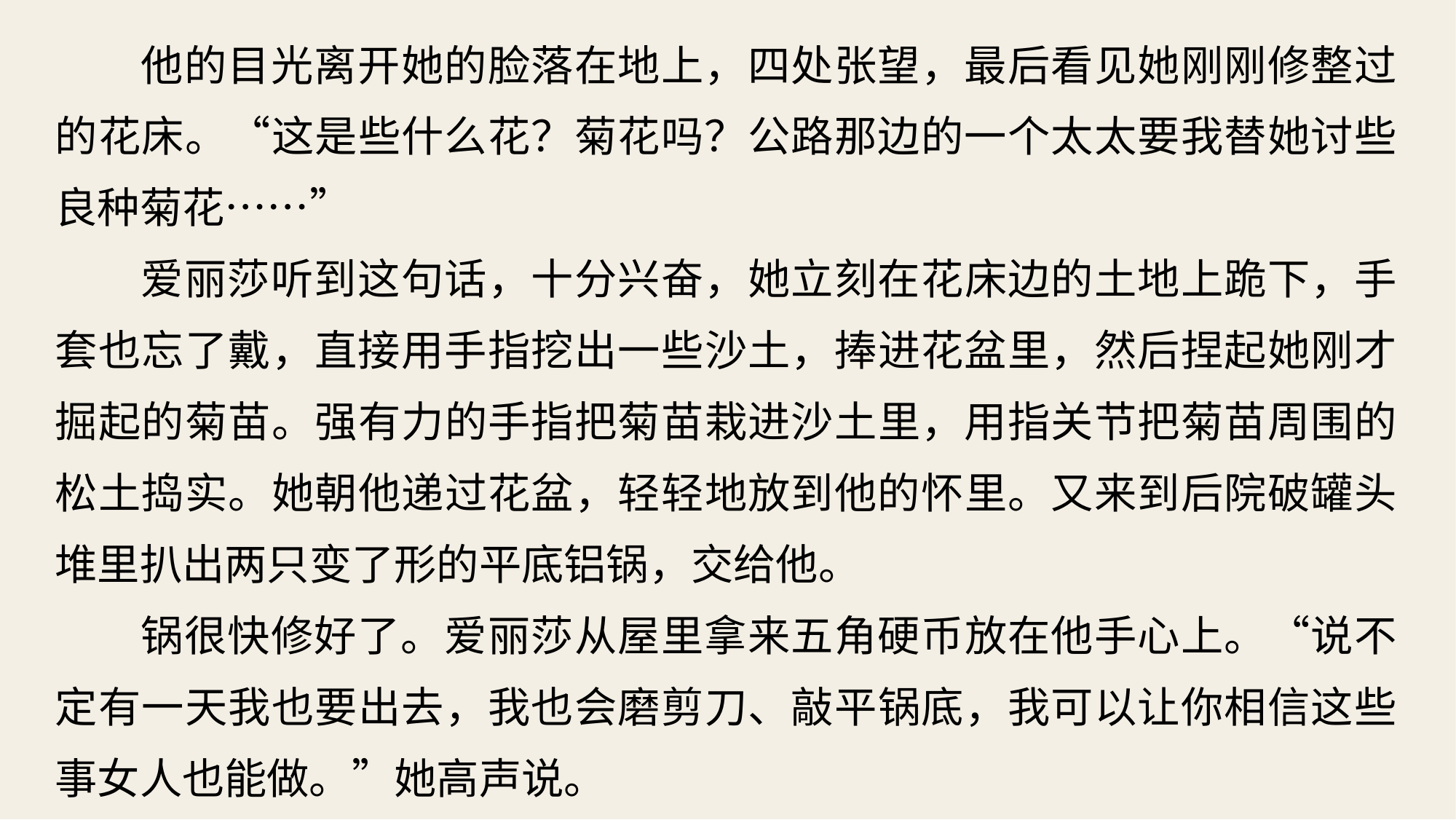

他的目光离开她的脸落在地上，四处张望，最后看见她刚刚修整过的花床。“这是些什么花？菊花吗？公路那边的一个太太要我替她讨些良种菊花……”
爱丽莎听到这句话，十分兴奋，她立刻在花床边的土地上跪下，手套也忘了戴，直接用手指挖出一些沙土，捧进花盆里，然后捏起她刚才掘起的菊苗。强有力的手指把菊苗栽进沙土里，用指关节把菊苗周围的松土捣实。她朝他递过花盆，轻轻地放到他的怀里。又来到后院破罐头堆里扒出两只变了形的平底铝锅，交给他。
锅很快修好了。爱丽莎从屋里拿来五角硬币放在他手心上。“说不定有一天我也要出去，我也会磨剪刀、敲平锅底，我可以让你相信这些事女人也能做。”她高声说。